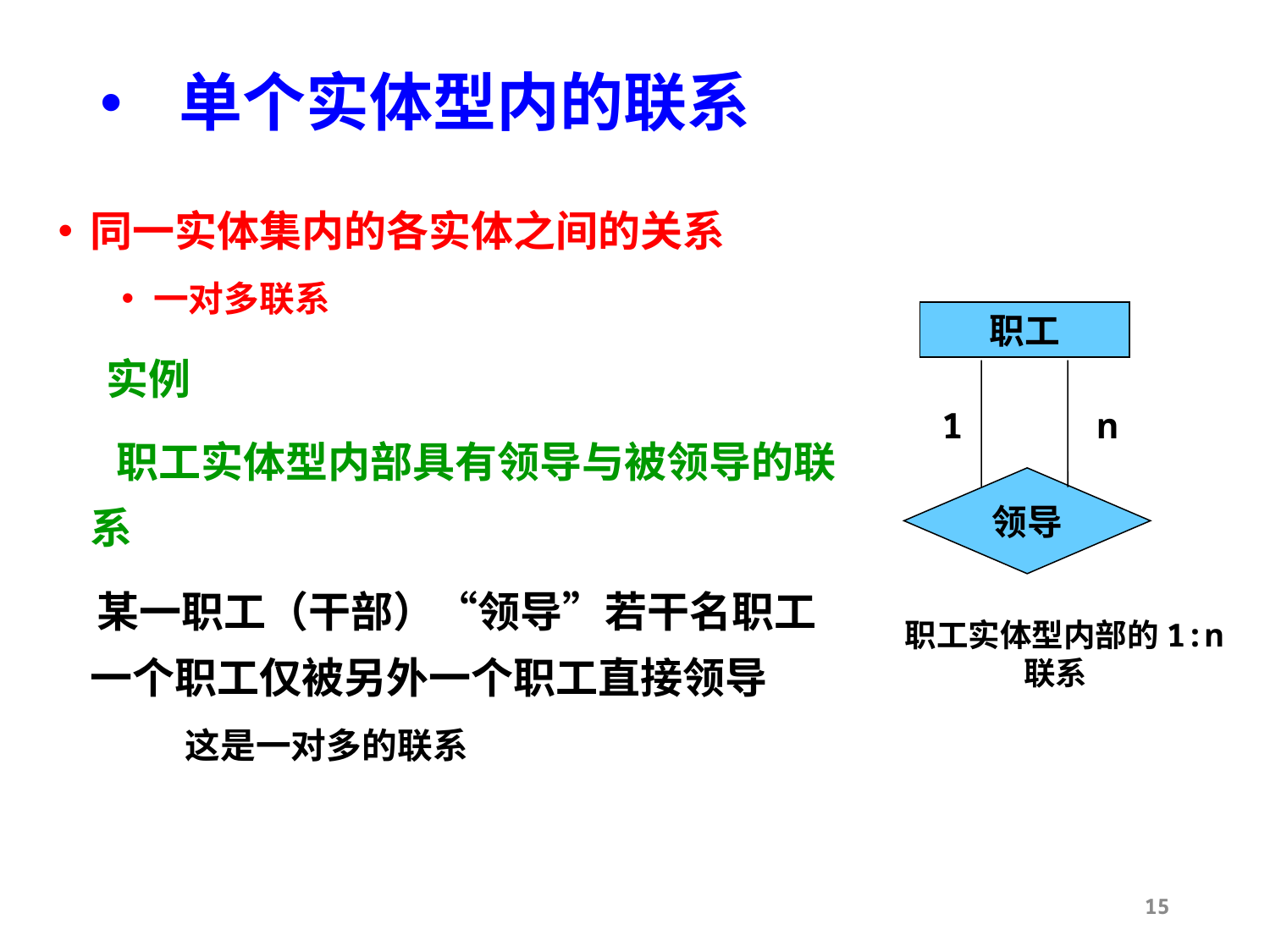

# 单个实体型内的联系
同一实体集内的各实体之间的关系
一对多联系
    实例
     职工实体型内部具有领导与被领导的联系
   某一职工（干部）“领导”若干名职工   一个职工仅被另外一个职工直接领导
这是一对多的联系

职工

1
n
领导
  职工实体型内部的1:n联系
15